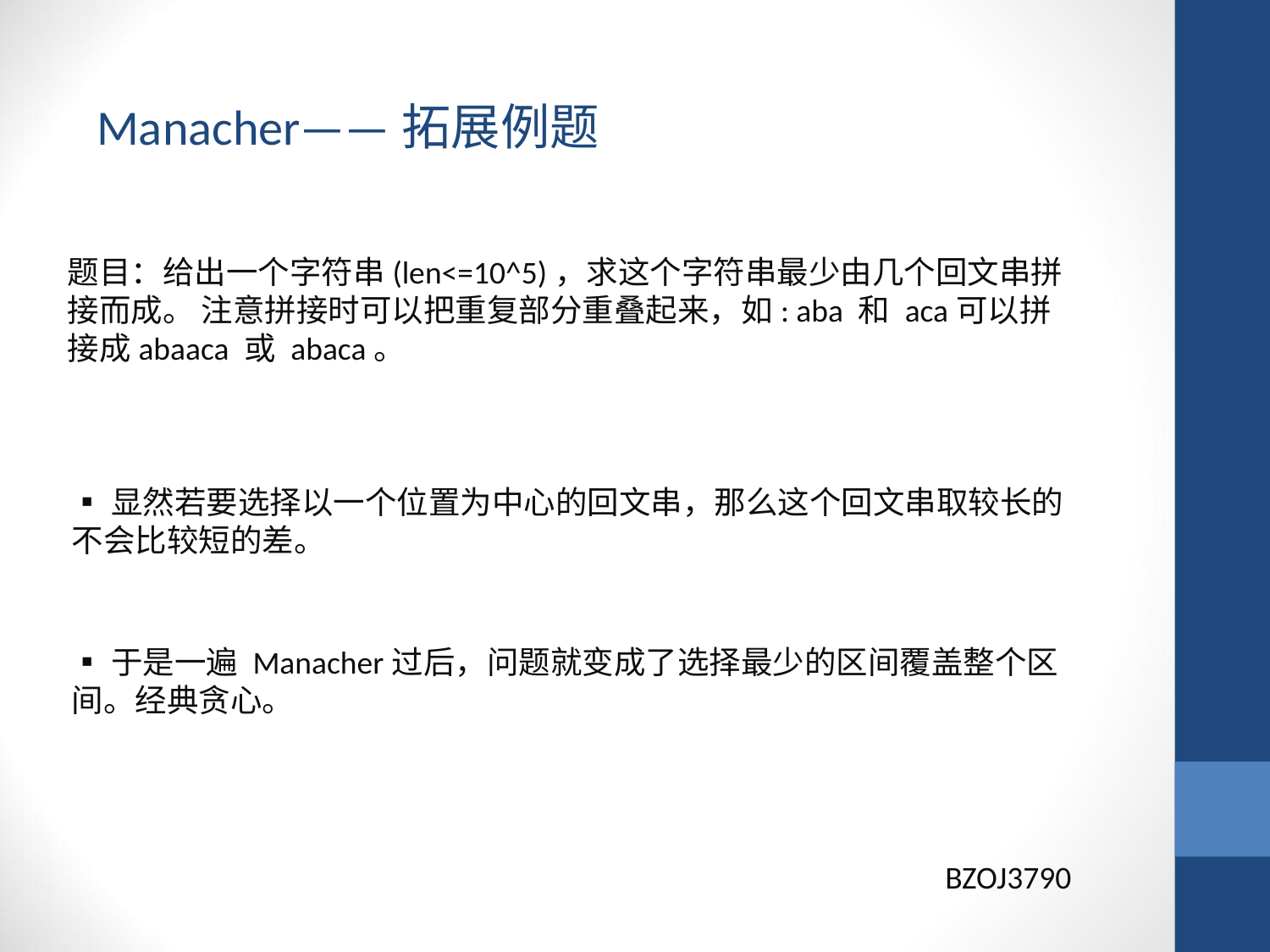

Manacher——拓展例题
题目：给出一个字符串(len<=10^5)，求这个字符串最少由几个回文串拼接而成。 注意拼接时可以把重复部分重叠起来，如: aba 和 aca可以拼接成abaaca 或 abaca。
▪显然若要选择以一个位置为中心的回文串，那么这个回文串取较长的不会比较短的差。
▪于是一遍 Manacher过后，问题就变成了选择最少的区间覆盖整个区间。经典贪心。
BZOJ3790